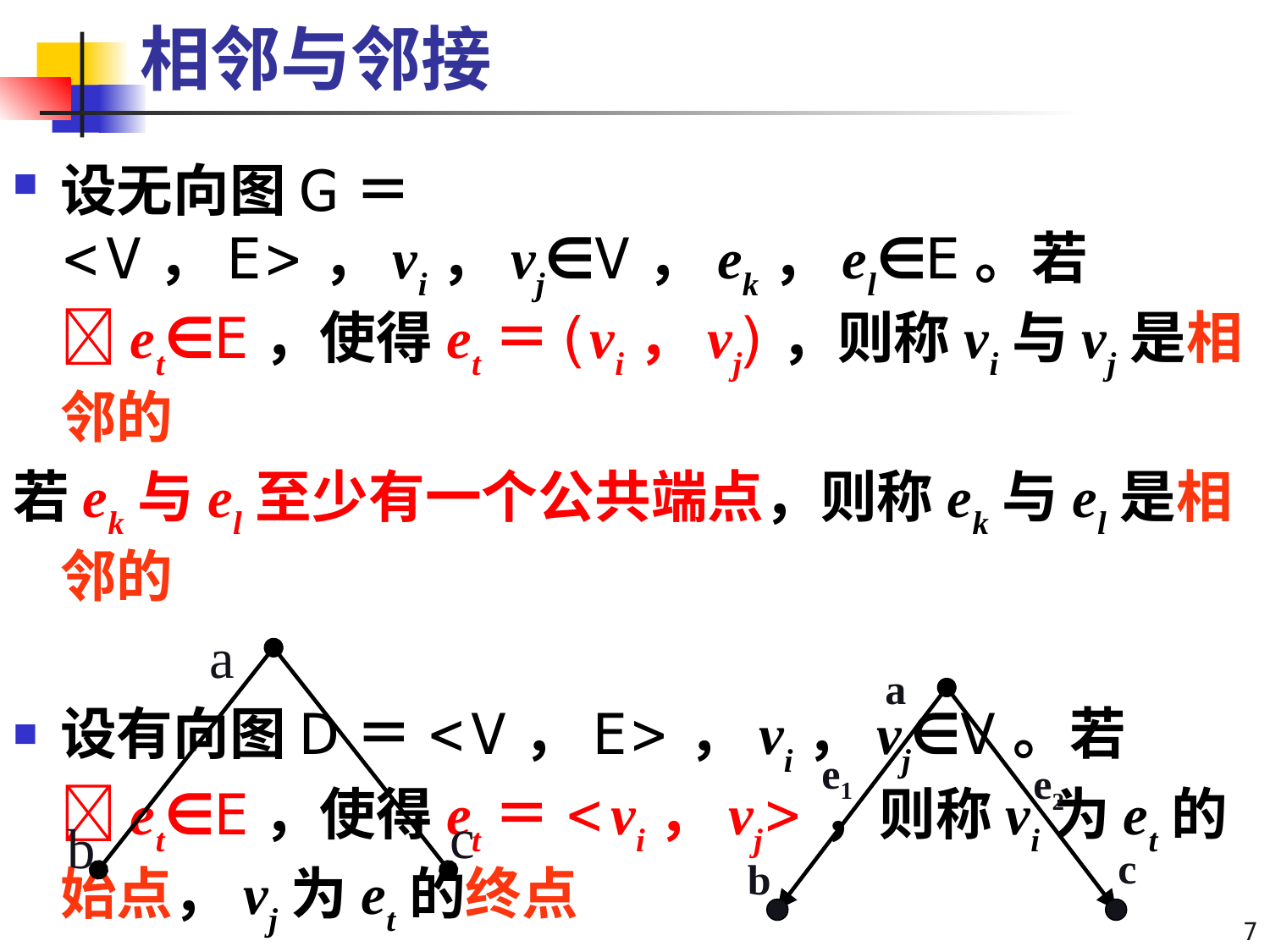

# 相邻与邻接
设无向图G＝<V，E>，vi，vj∈V，ek，el∈E。若∃et∈E，使得et＝(vi，vj)，则称vi与vj是相邻的
若ek与el至少有一个公共端点，则称ek与el是相邻的

设有向图D＝<V，E>，vi，vj∈V。若∃et∈E，使得et＝<vi，vj>，则称vi为et的始点，vj为et的终点
a

c
b
a

e1
e2
c
b

7